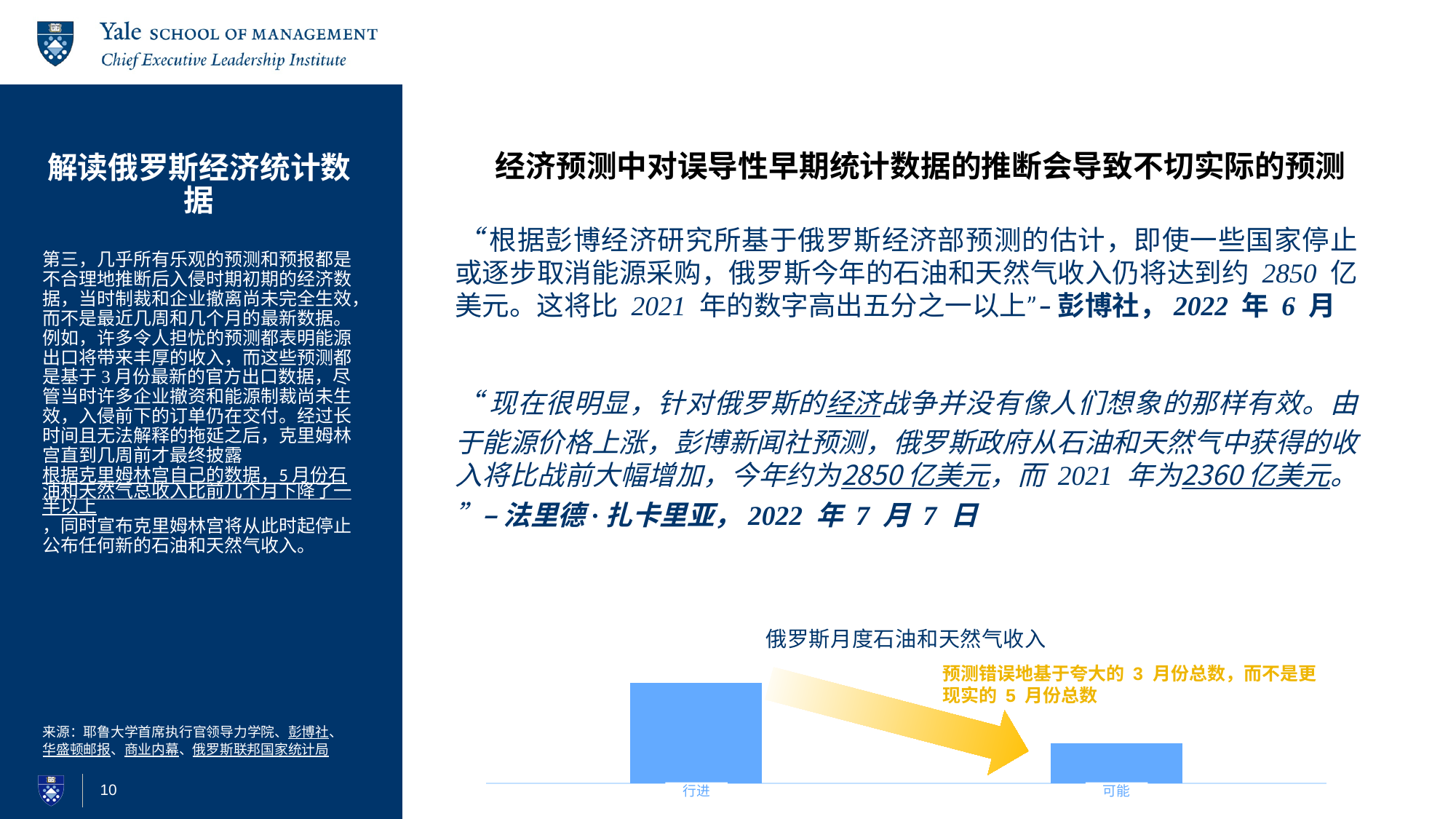

# 解读俄罗斯经济统计数据
经济预测中对误导性早期统计数据的推断会导致不切实际的预测
“根据彭博经济研究所基于俄罗斯经济部预测的估计，即使一些国家停止或逐步取消能源采购，俄罗斯今年的石油和天然气收入仍将达到约 2850 亿美元。这将比 2021 年的数字高出五分之一以上”– 彭博社，2022 年 6 月
第三，几乎所有乐观的预测和预报都是不合理地推断后入侵时期初期的经济数据，当时制裁和企业撤离尚未完全生效，而不是最近几周和几个月的最新数据。例如，许多令人担忧的预测都表明能源出口将带来丰厚的收入，而这些预测都是基于3月份最新的官方出口数据，尽管当时许多企业撤资和能源制裁尚未生效，入侵前下的订单仍在交付。经过长时间且无法解释的拖延之后，克里姆林宫直到几周前才最终披露根据克里姆林宫自己的数据，5 月份石油和天然气总收入比前几个月下降了一半以上，同时宣布克里姆林宫将从此时起停止公布任何新的石油和天然气收入。
“现在很明显，针对俄罗斯的经济战争并没有像人们想象的那样有效。由于能源价格上涨，彭博新闻社预测，俄罗斯政府从石油和天然气中获得的收入将比战前大幅增加，今年约为2850 亿美元，而 2021 年为2360 亿美元。”– 法里德·扎卡里亚，2022 年 7 月 7 日

### Chart: 俄罗斯月度石油和天然气收入

| Category |  |
|---|---|
| March | 50.0 |
| May | 20.0 |
来源：耶鲁大学首席执行官领导力学院、彭博社、华盛顿邮报、商业内幕、俄罗斯联邦国家统计局
预测错误地基于夸大的 3 月份总数，而不是更现实的 5 月份总数

10
行进
可能